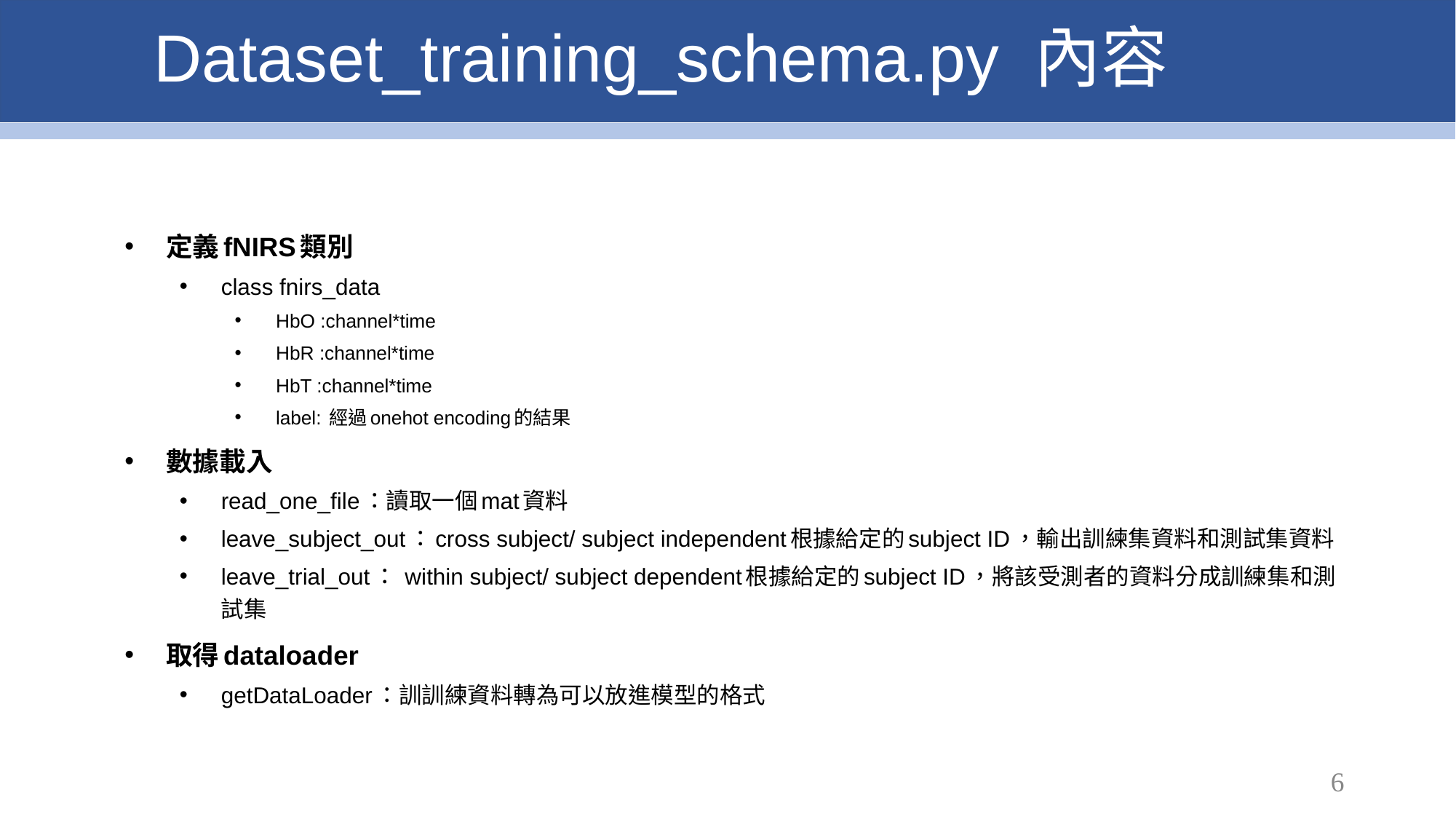

# Dataset_training_schema.py 內容
定義fNIRS類別
class fnirs_data
HbO :channel*time
HbR :channel*time
HbT :channel*time
label: 經過onehot encoding的結果
數據載入
read_one_file：讀取一個mat資料
leave_subject_out：cross subject/ subject independent根據給定的subject ID，輸出訓練集資料和測試集資料
leave_trial_out： within subject/ subject dependent根據給定的subject ID，將該受測者的資料分成訓練集和測試集
取得dataloader
getDataLoader：訓訓練資料轉為可以放進模型的格式

6